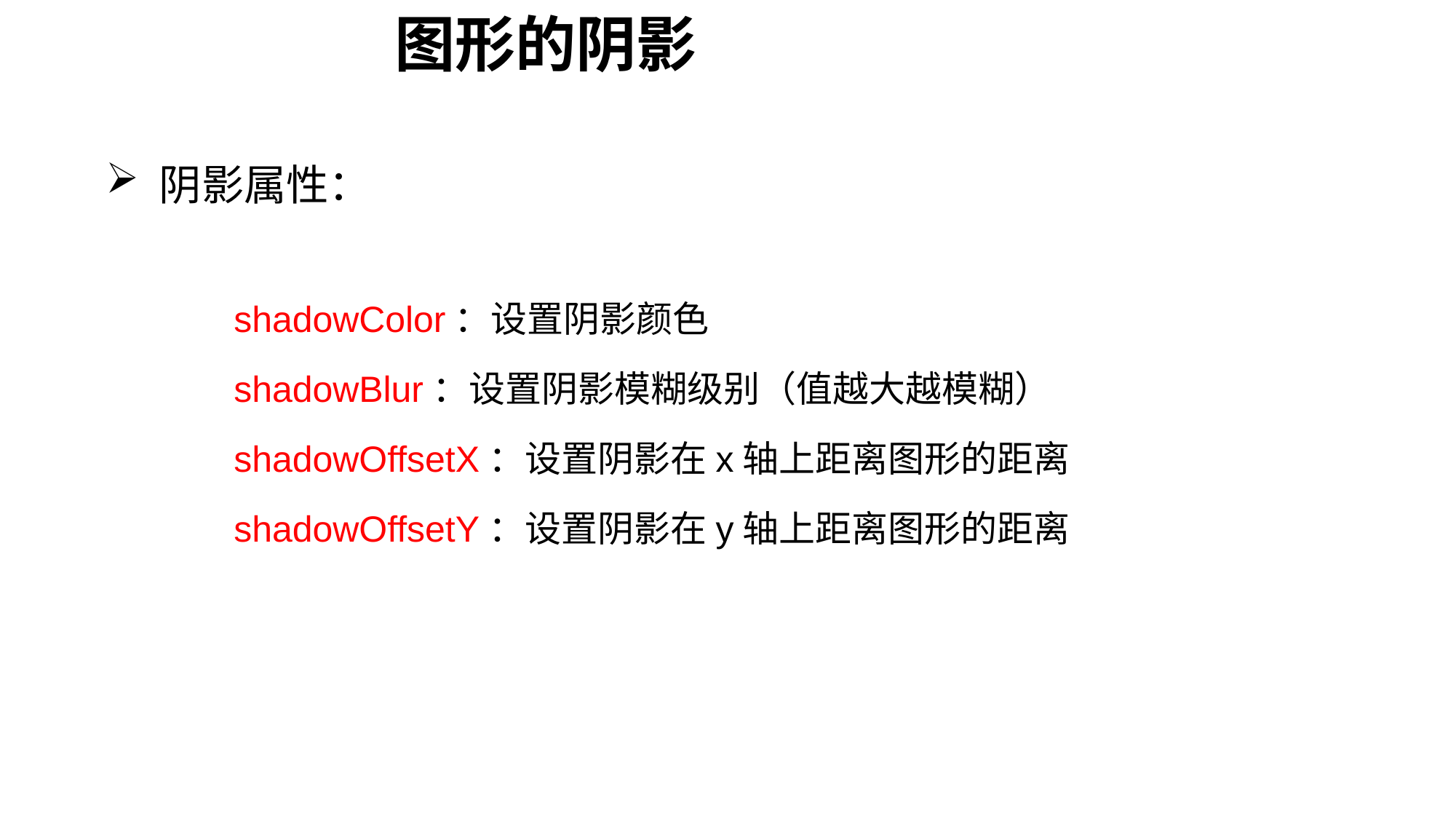

图形的阴影
 阴影属性：
shadowColor：设置阴影颜色
shadowBlur：设置阴影模糊级别（值越大越模糊）
shadowOffsetX：设置阴影在x轴上距离图形的距离
shadowOffsetY：设置阴影在y轴上距离图形的距离